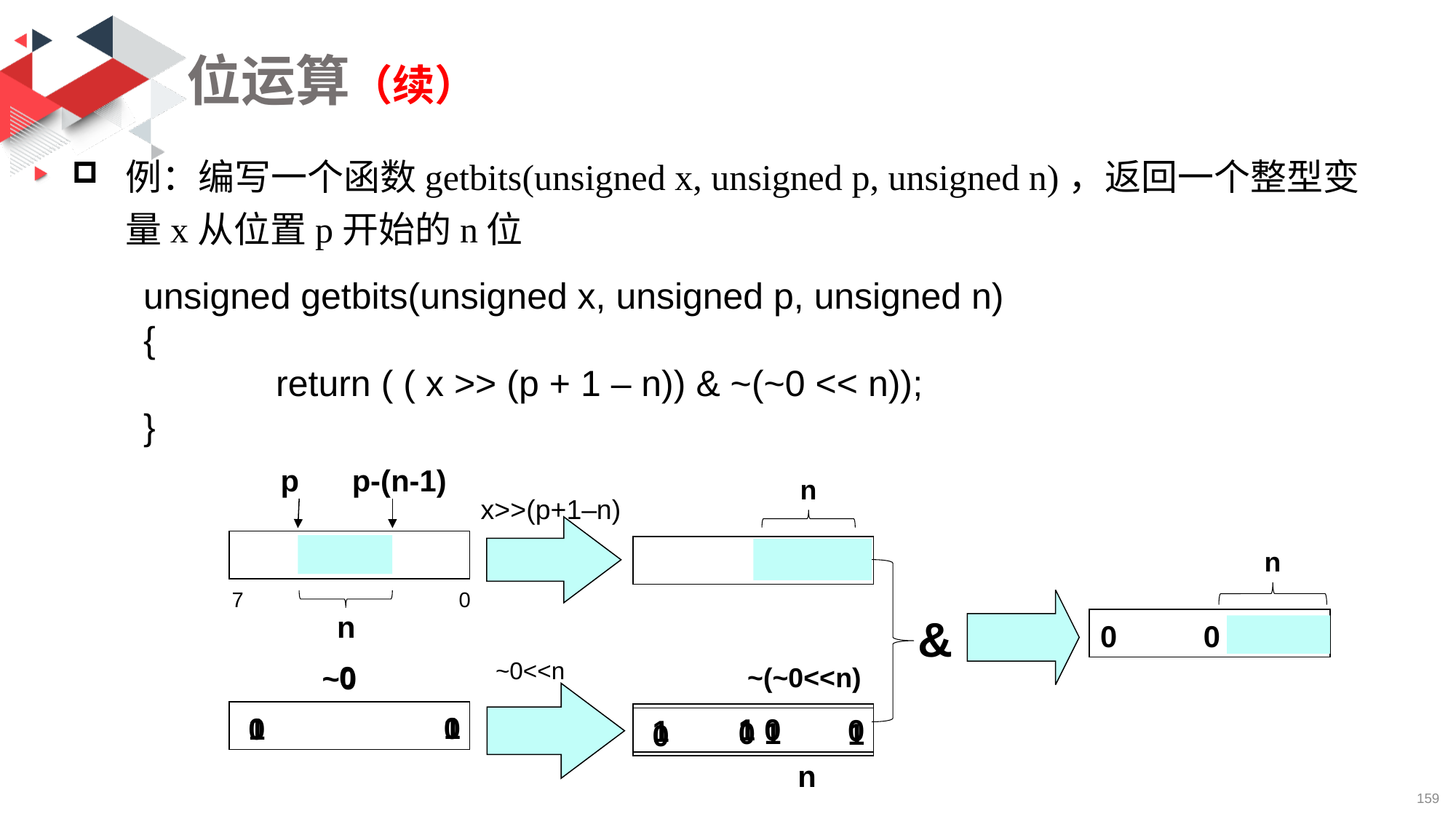

# 位运算（续）
例：编写一个函数getbits(unsigned x, unsigned p, unsigned n)，返回一个整型变量x从位置p开始的n位
unsigned getbits(unsigned x, unsigned p, unsigned n)
{
             return ( ( x >> (p + 1 – n)) & ~(~0 << n));
}
p

n

p-(n-1)
7
0
n

x>>(p+1–n)

n

&

0
0
~0<<n

0

0
0

0
1
1
0
n
~0

1
1
~(~0<<n)

1
0
0
1
159